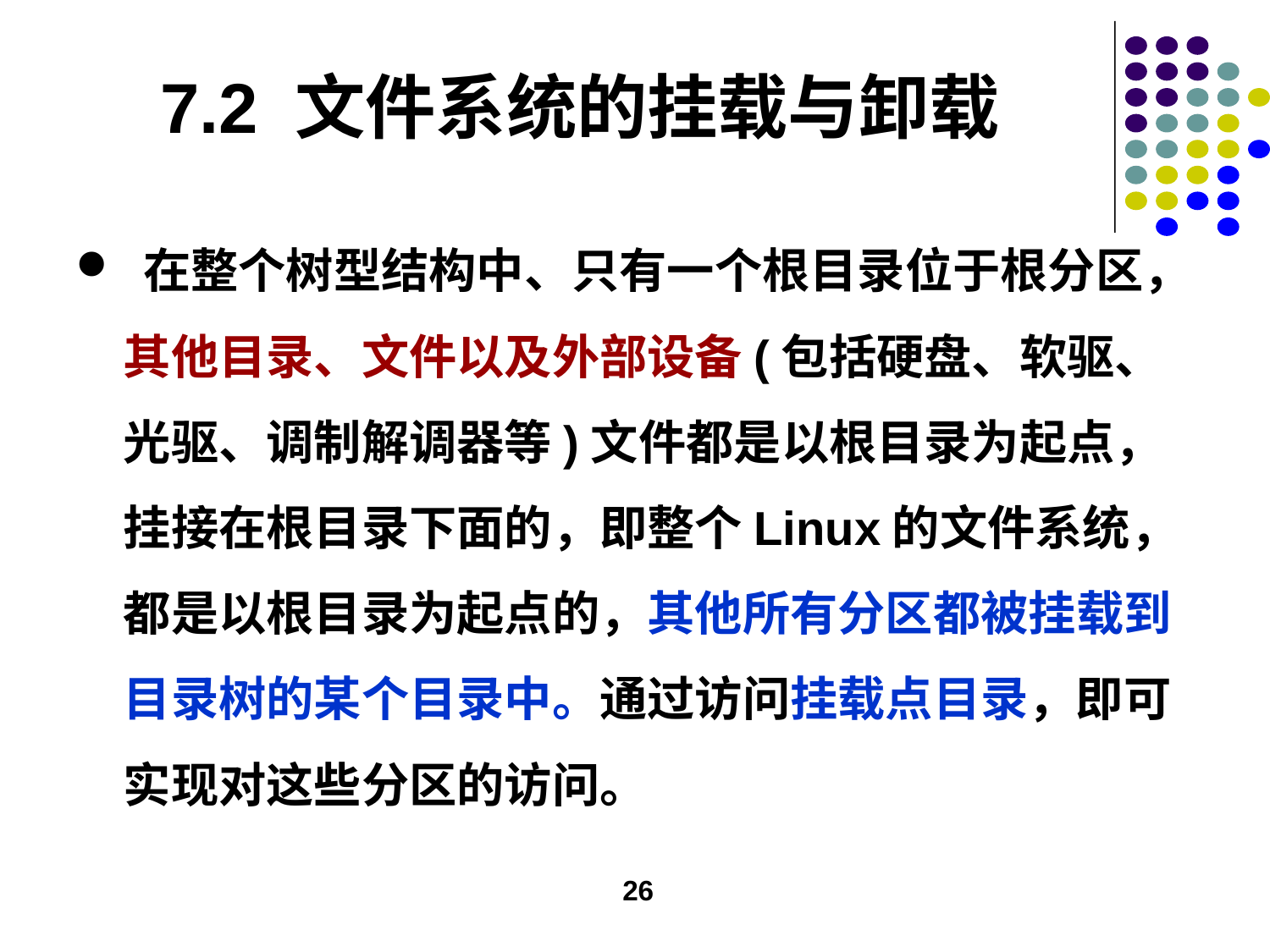

7.2 文件系统的挂载与卸载

 在整个树型结构中、只有一个根目录位于根分区，其他目录、文件以及外部设备(包括硬盘、软驱、光驱、调制解调器等)文件都是以根目录为起点，挂接在根目录下面的，即整个Linux的文件系统，都是以根目录为起点的，其他所有分区都被挂载到目录树的某个目录中。通过访问挂载点目录，即可实现对这些分区的访问。
26